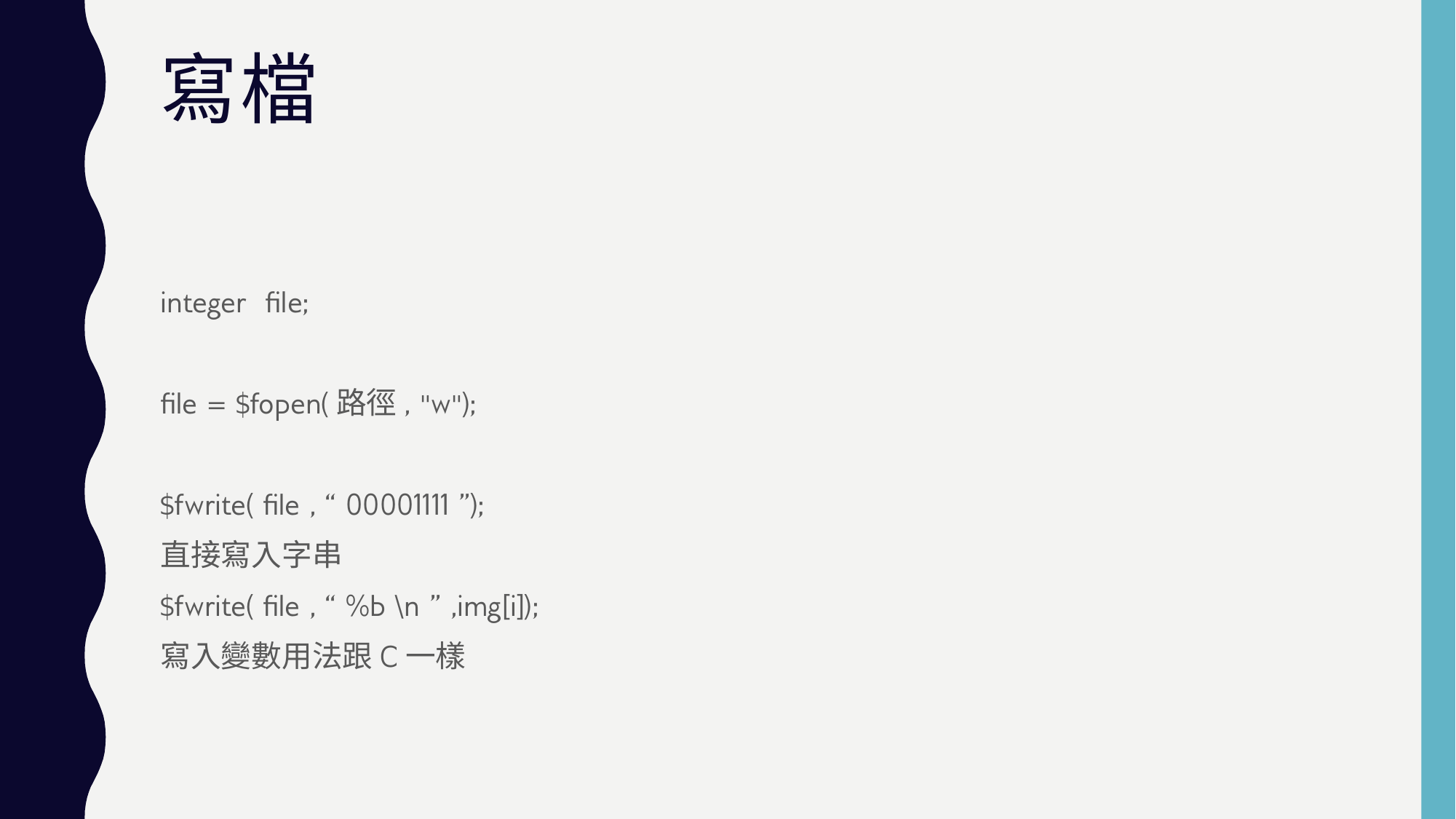

# 寫檔
integer  file;

file = $fopen(路徑, "w");

$fwrite( file , “ 00001111 ”);
直接寫入字串
$fwrite( file , “ %b \n ” ,img[i]);
寫入變數用法跟C一樣